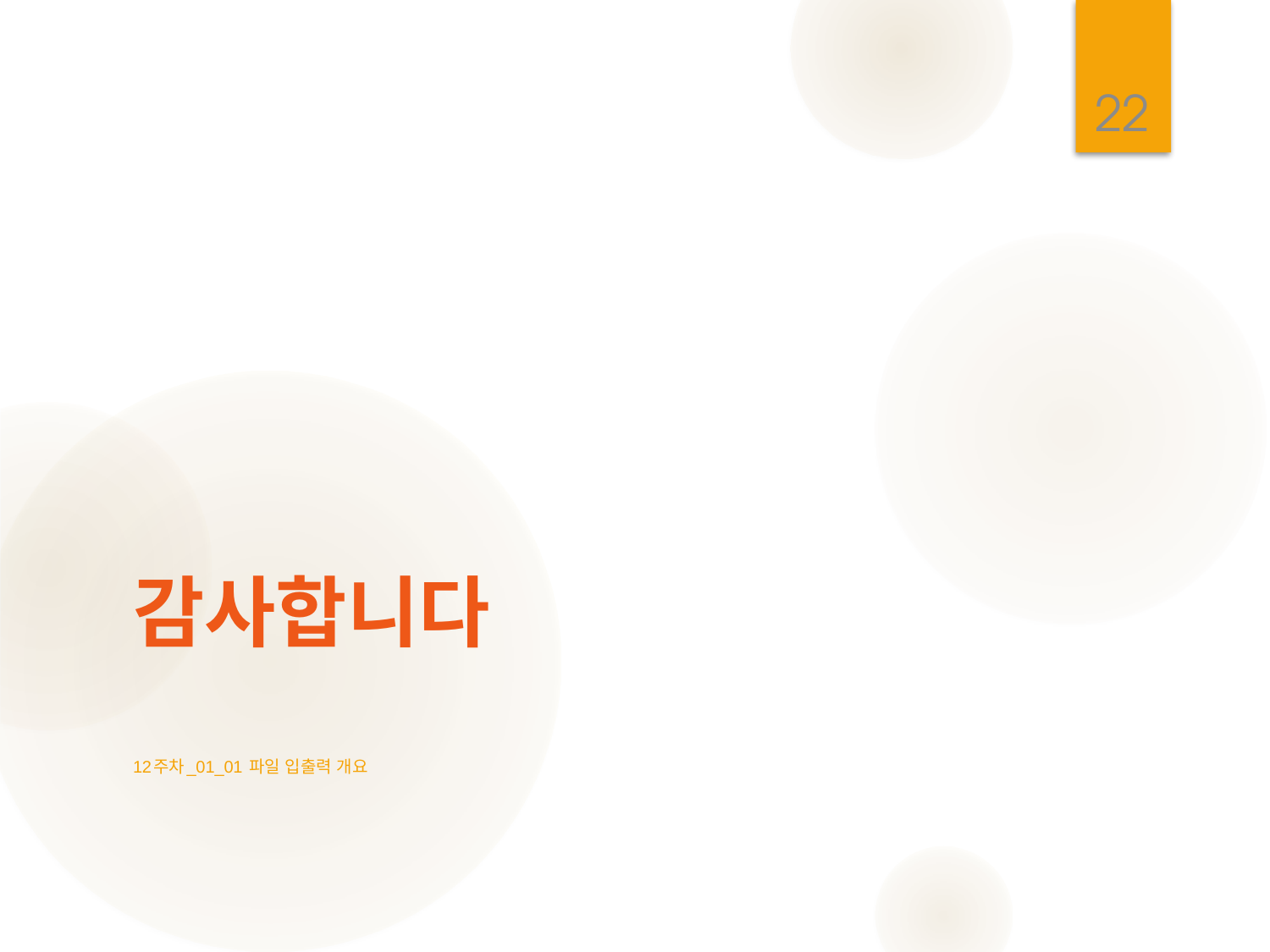

22
# 감사합니다

12주차_01_01 파일 입출력 개요